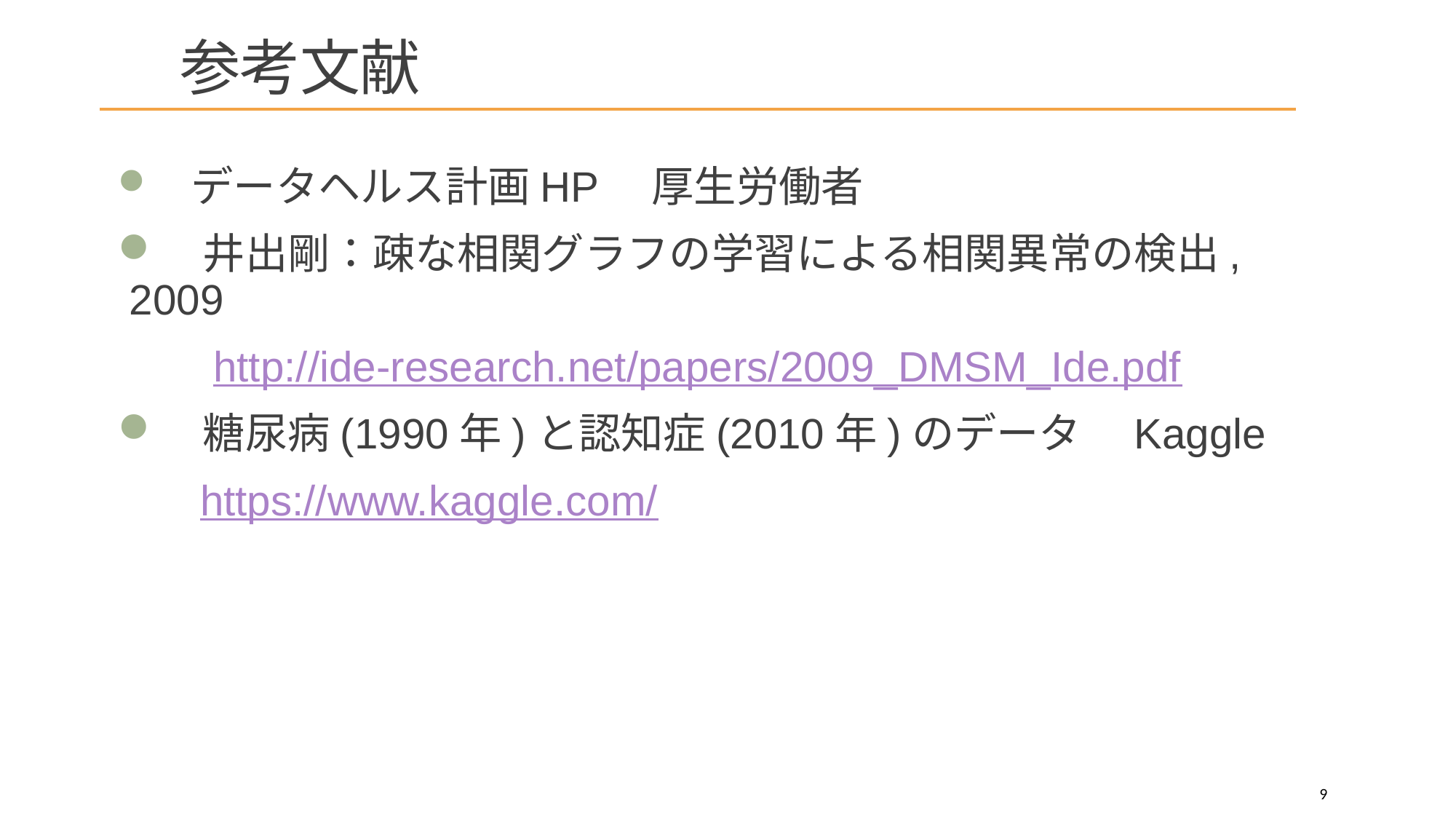

# 参考文献
　データヘルス計画HP　厚生労働者
　井出剛：疎な相関グラフの学習による相関異常の検出, 2009
　　http://ide-research.net/papers/2009_DMSM_Ide.pdf
　糖尿病(1990年)と認知症(2010年)のデータ　Kaggle
 　 https://www.kaggle.com/

9